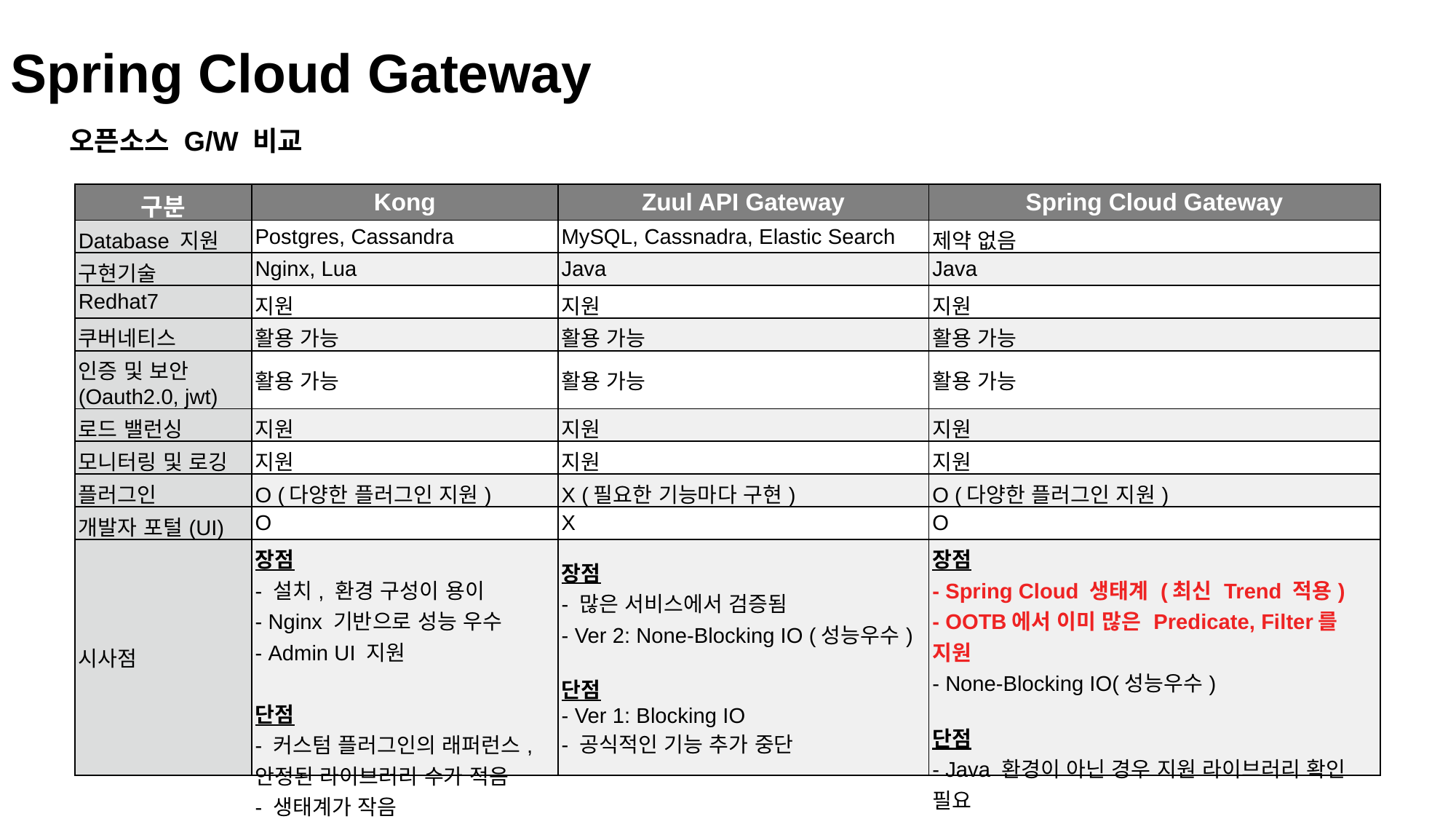

Spring Cloud Gateway
오픈소스 G/W 비교
| 구분 | Kong | Zuul API Gateway | Spring Cloud Gateway |
| --- | --- | --- | --- |
| Database 지원 | Postgres, Cassandra | MySQL, Cassnadra, Elastic Search | 제약 없음 |
| 구현기술 | Nginx, Lua | Java | Java |
| Redhat7 | 지원 | 지원 | 지원 |
| 쿠버네티스 | 활용 가능 | 활용 가능 | 활용 가능 |
| 인증 및 보안 (Oauth2.0, jwt) | 활용 가능 | 활용 가능 | 활용 가능 |
| 로드 밸런싱 | 지원 | 지원 | 지원 |
| 모니터링 및 로깅 | 지원 | 지원 | 지원 |
| 플러그인 | O (다양한 플러그인 지원) | X (필요한 기능마다 구현) | O (다양한 플러그인 지원) |
| 개발자 포털(UI) | O | X | O |
| 시사점 | 장점 - 설치, 환경 구성이 용이 - Nginx 기반으로 성능 우수 - Admin UI 지원 단점 - 커스텀 플러그인의 래퍼런스, 안정된 라이브러리 수가 적음 - 생태계가 작음 | 장점 - 많은 서비스에서 검증됨 - Ver 2: None-Blocking IO (성능우수) 단점 - Ver 1: Blocking IO - 공식적인 기능 추가 중단 | 장점 - Spring Cloud 생태계 (최신 Trend 적용) - OOTB에서 이미 많은 Predicate, Filter를 지원 - None-Blocking IO(성능우수) 단점 - Java 환경이 아닌 경우 지원 라이브러리 확인 필요 |